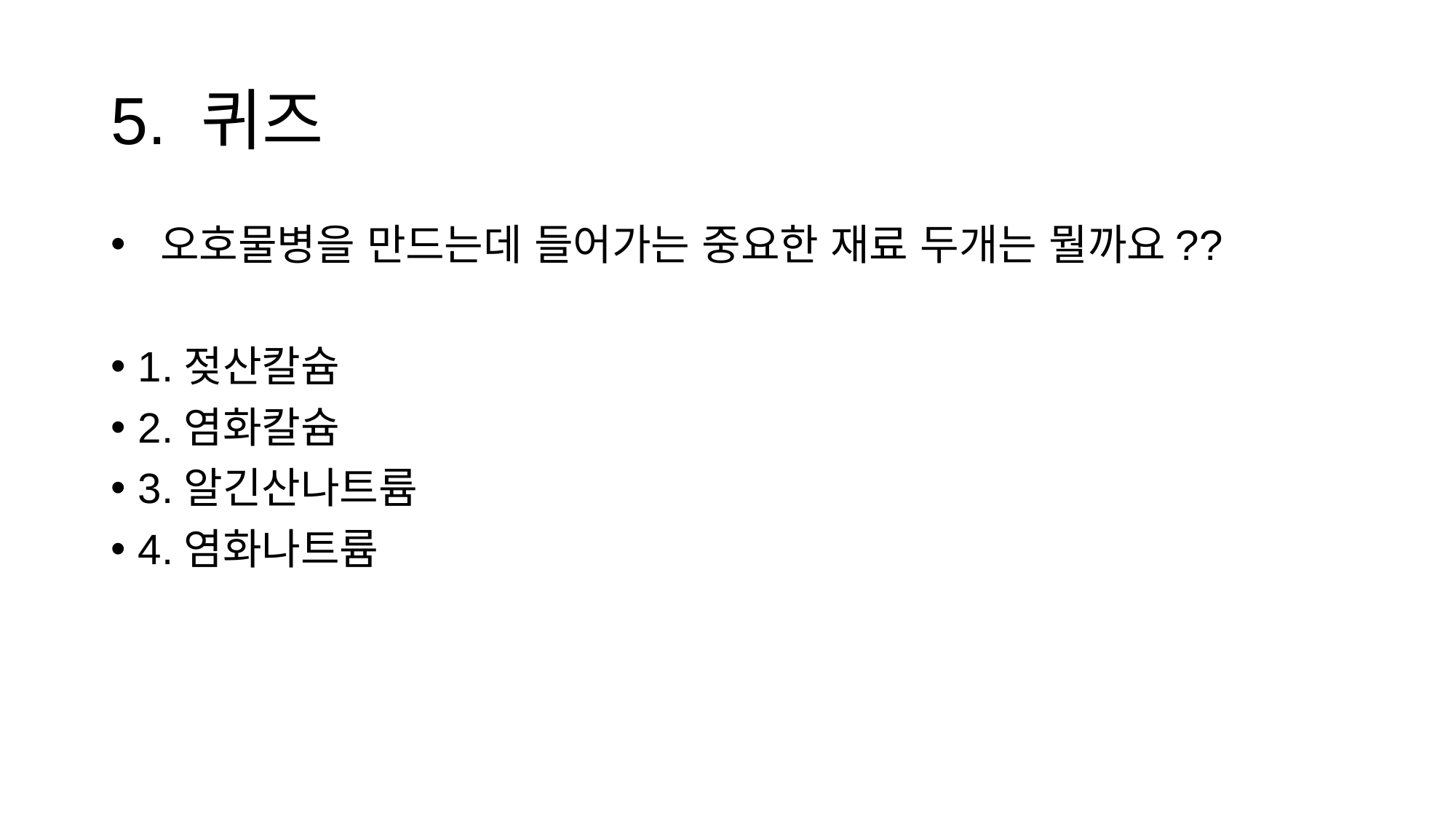

# 5. 퀴즈
 오호물병을 만드는데 들어가는 중요한 재료 두개는 뭘까요??

1.젖산칼슘
2.염화칼슘
3.알긴산나트륨
4.염화나트륨